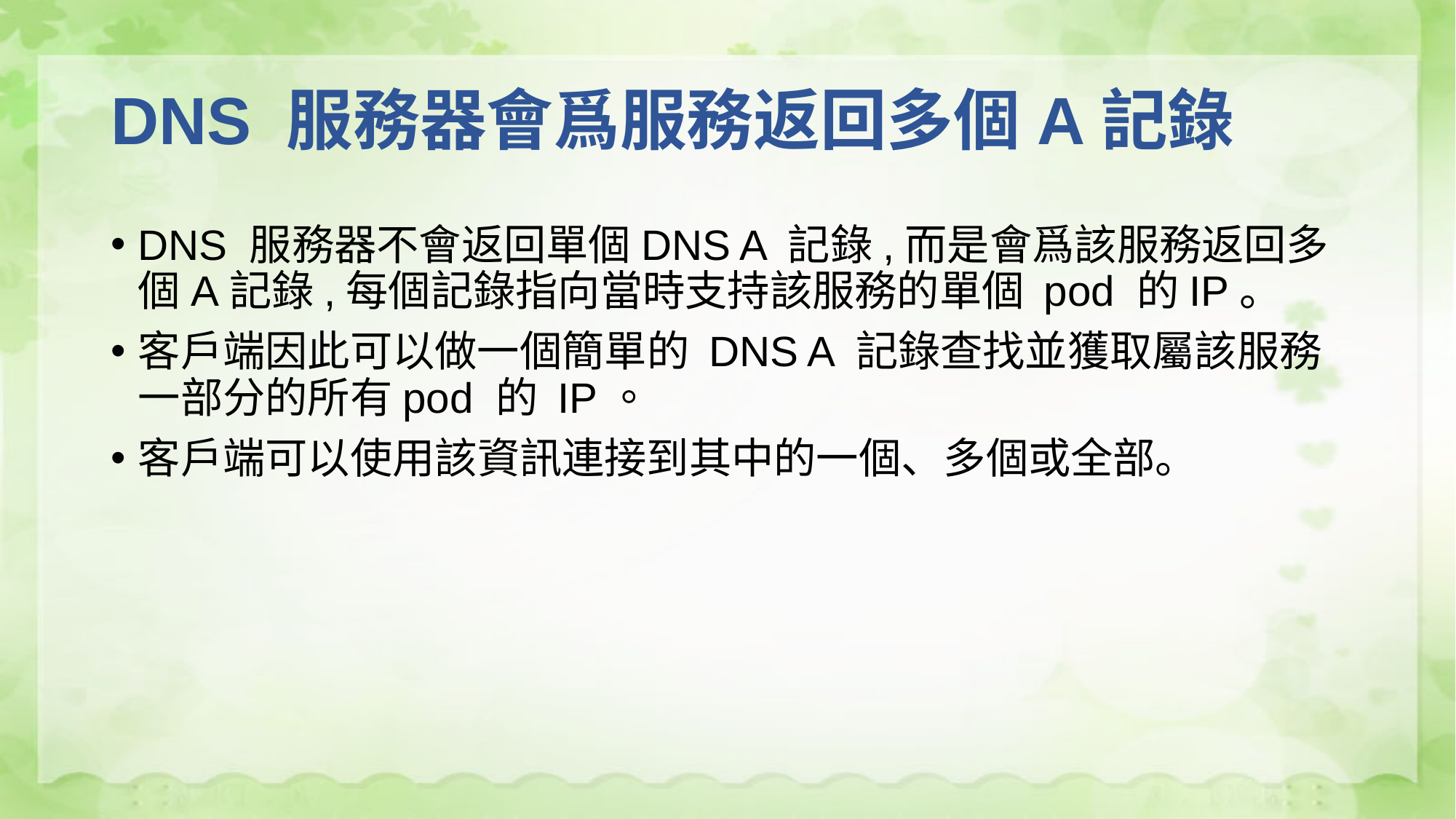

# DNS 服務器會爲服務返回多個A記錄
DNS 服務器不會返回單個DNS A 記錄,而是會爲該服務返回多個A記錄,每個記錄指向當時支持該服務的單個 pod 的IP。
客戶端因此可以做一個簡單的 DNS A 記錄查找並獲取屬該服務一部分的所有pod 的 IP。
客戶端可以使用該資訊連接到其中的一個、多個或全部。